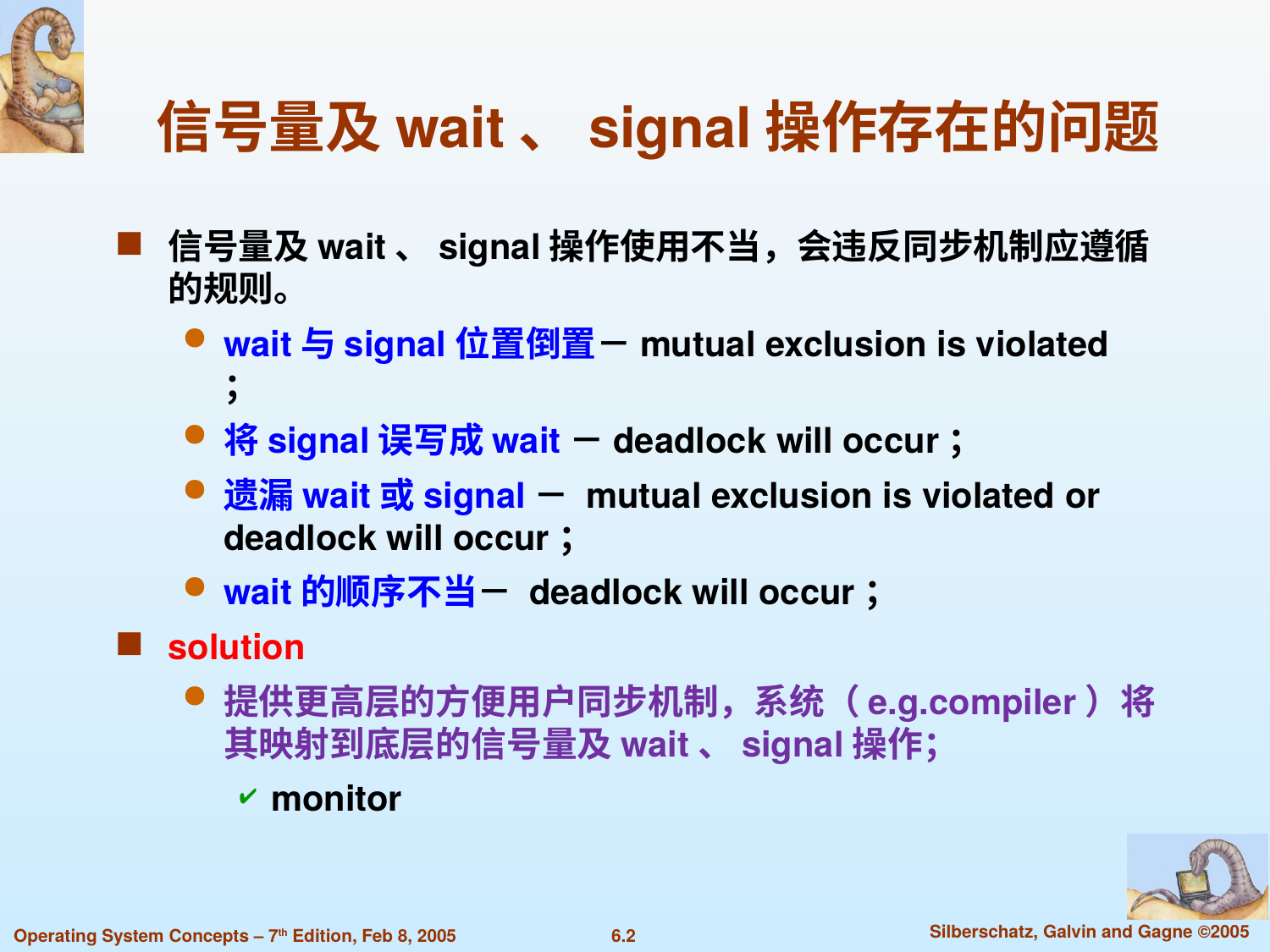

信号量及wait、signal操作存在的问题
信号量及wait、signal操作使用不当，会违反同步机制应遵循的规则。
wait与signal位置倒置－mutual exclusion is violated ；
将signal误写成wait－deadlock will occur；
遗漏wait或signal－ mutual exclusion is violated or deadlock will occur；
wait的顺序不当－ deadlock will occur；
solution
提供更高层的方便用户同步机制，系统（e.g.compiler）将其映射到底层的信号量及wait、signal操作；
monitor